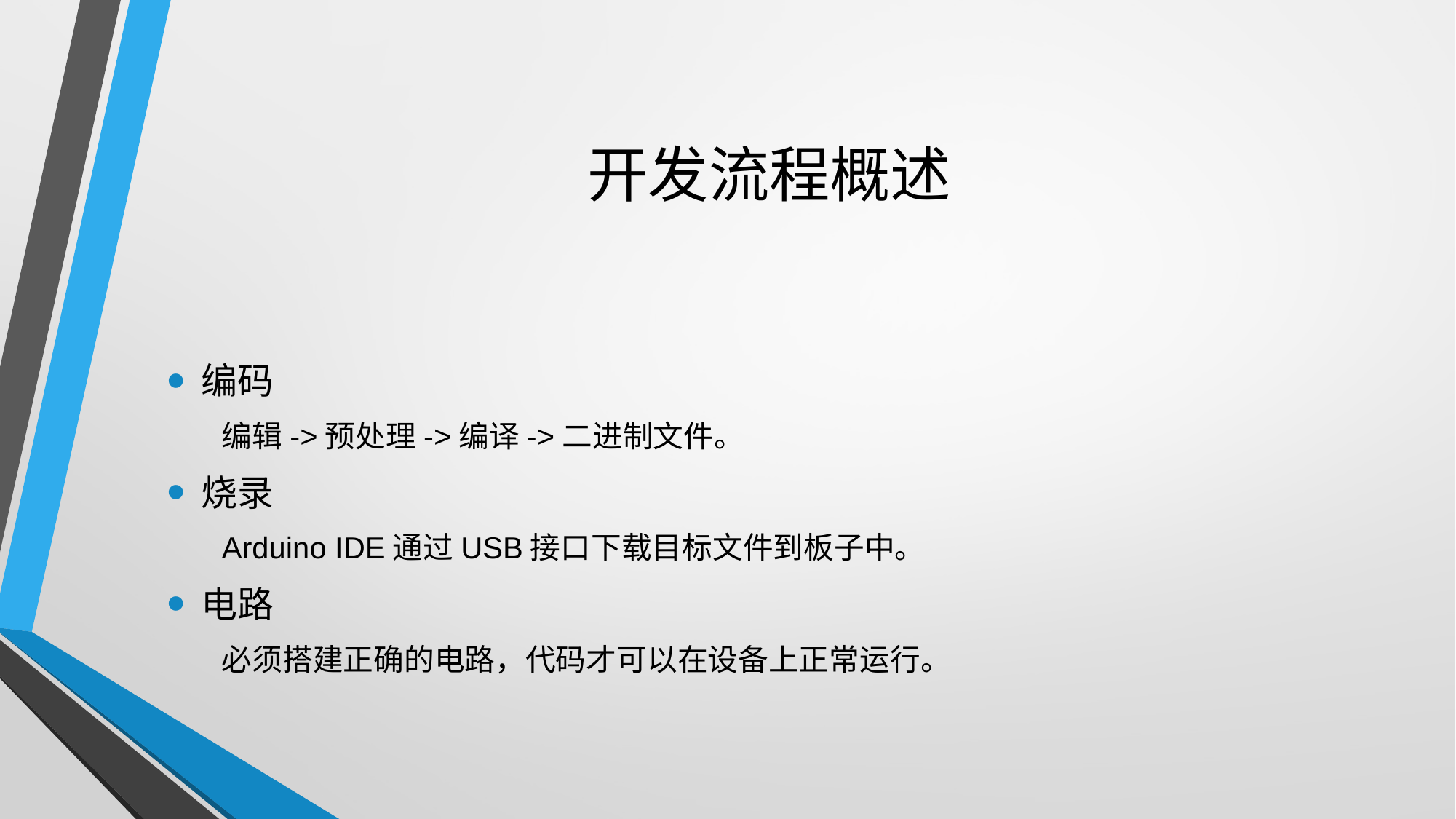

# 开发流程概述
编码
编辑->预处理->编译->二进制文件。
烧录
Arduino IDE通过USB接口下载目标文件到板子中。
电路
必须搭建正确的电路，代码才可以在设备上正常运行。